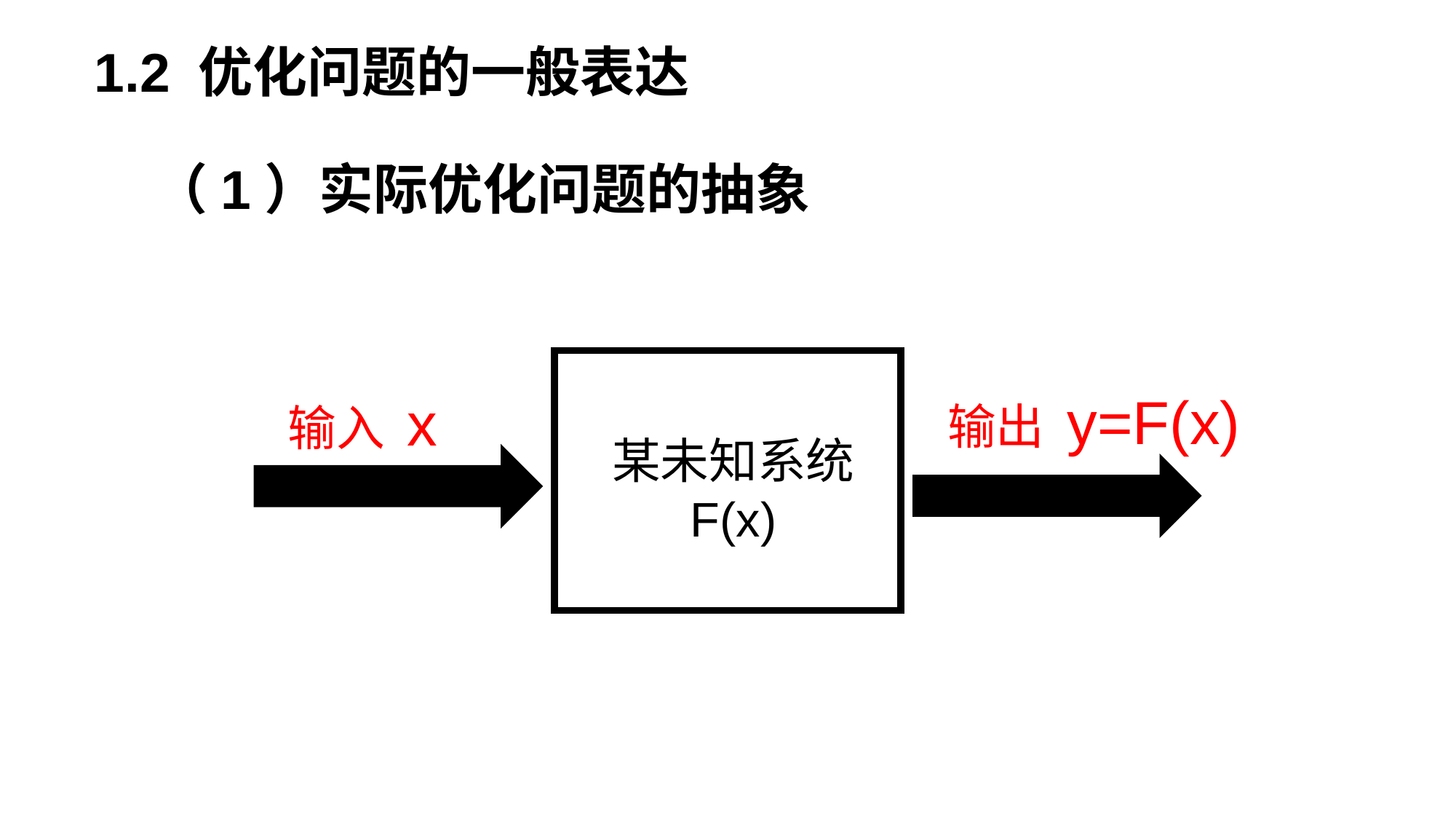

1.2 优化问题的一般表达
（1）实际优化问题的抽象

输出 y=F(x)
输入 x
某未知系统
F(x)